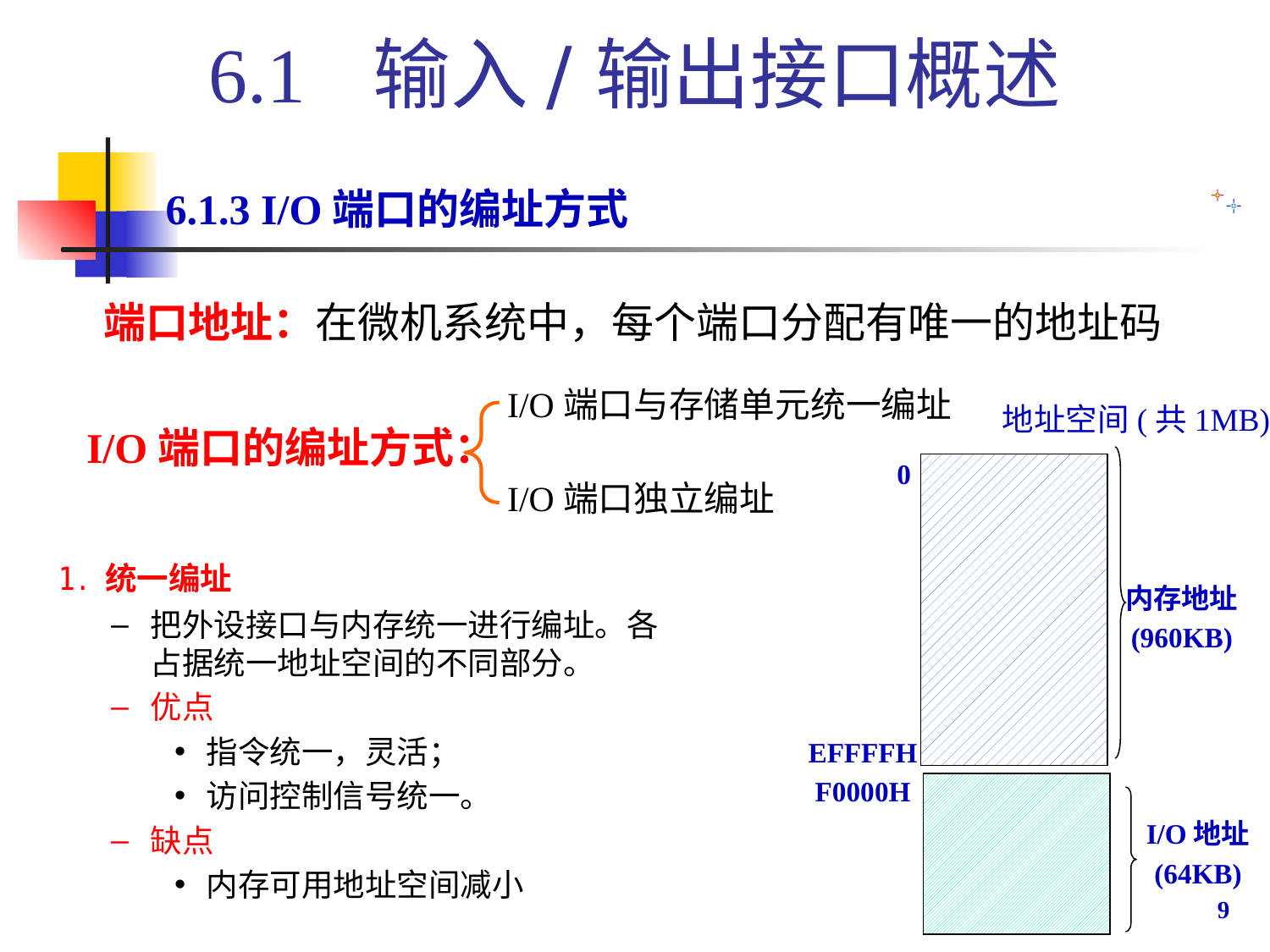

6.1  输入/输出接口概述
6.1.3 I/O端口的编址方式
 端口地址：在微机系统中，每个端口分配有唯一的地址码
I/O端口与存储单元统一编址

I/O端口独立编址
地址空间(共1MB)

I/O端口的编址方式：

0

 1. 统一编址
把外设接口与内存统一进行编址。各占据统一地址空间的不同部分。
优点
指令统一，灵活；
访问控制信号统一。
缺点
内存可用地址空间减小
内存地址
(960KB)
EFFFFH
F0000H

I/O地址
(64KB)
9